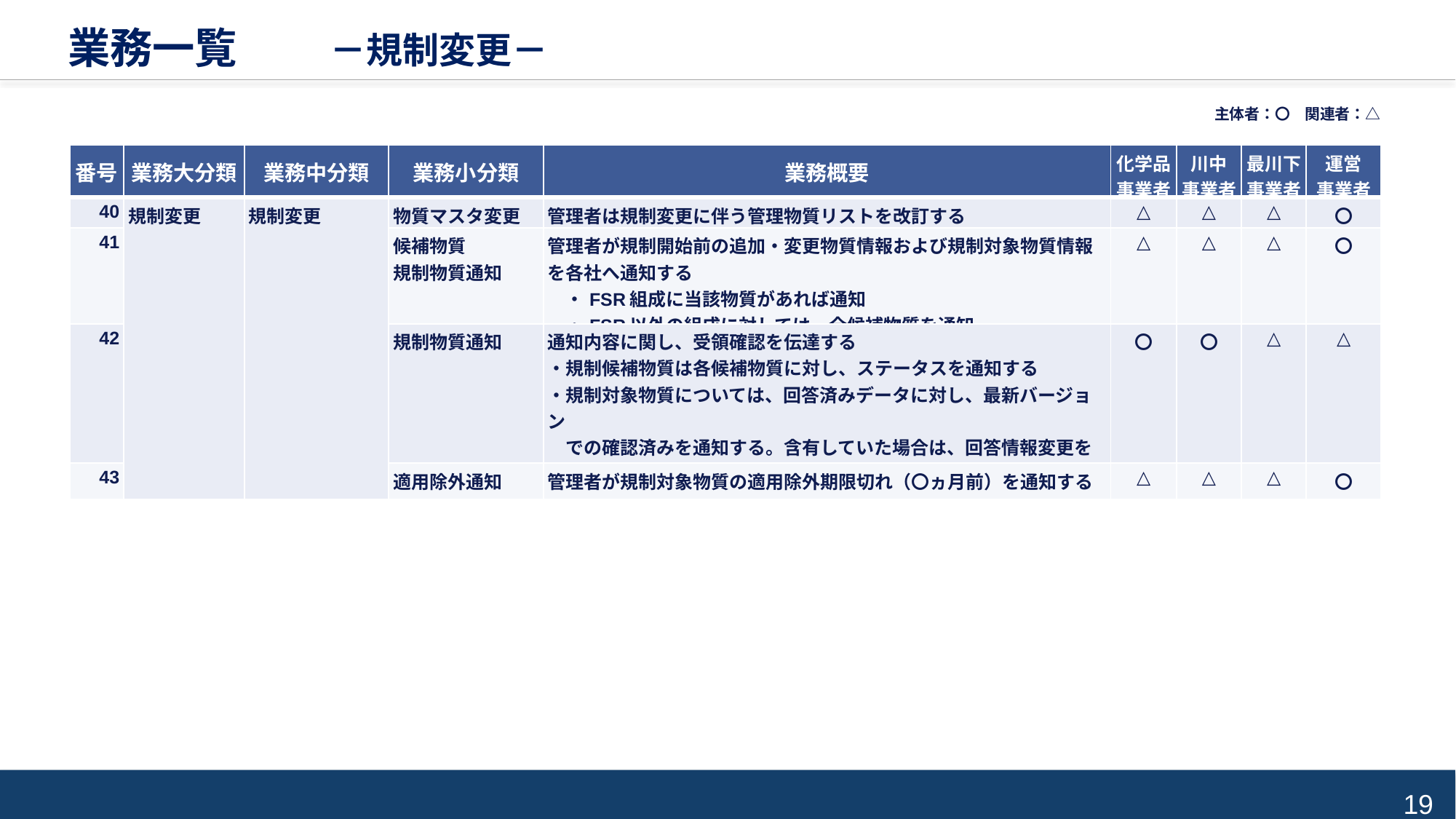

業務一覧　　 －規制変更－
主体者：〇　関連者：△
| 番号 | 業務大分類 | 業務中分類 | 業務小分類 | 業務概要 | 化学品 事業者 | 川中 事業者 | 最川下 事業者 | 運営 事業者 |
| --- | --- | --- | --- | --- | --- | --- | --- | --- |
| 40 | 規制変更 | 規制変更 | 物質マスタ変更 | 管理者は規制変更に伴う管理物質リストを改訂する | △ | △ | △ | 〇 |
| 41 |  |  | 候補物質 規制物質通知 | 管理者が規制開始前の追加・変更物質情報および規制対象物質情報を各社へ通知する 　・FSR組成に当該物質があれば通知 　・FSR以外の組成に対しては、全候補物質を通知 | △ | △ | △ | 〇 |
| 42 |  |  | 規制物質通知 | 通知内容に関し、受領確認を伝達する ・規制候補物質は各候補物質に対し、ステータスを通知する ・規制対象物質については、回答済みデータに対し、最新バージョン 　での確認済みを通知する。含有していた場合は、回答情報変更を行う | 〇 | 〇 | △ | △ |
| 43 |  |  | 適用除外通知 | 管理者が規制対象物質の適用除外期限切れ（〇ヵ月前）を通知する | △ | △ | △ | 〇 |